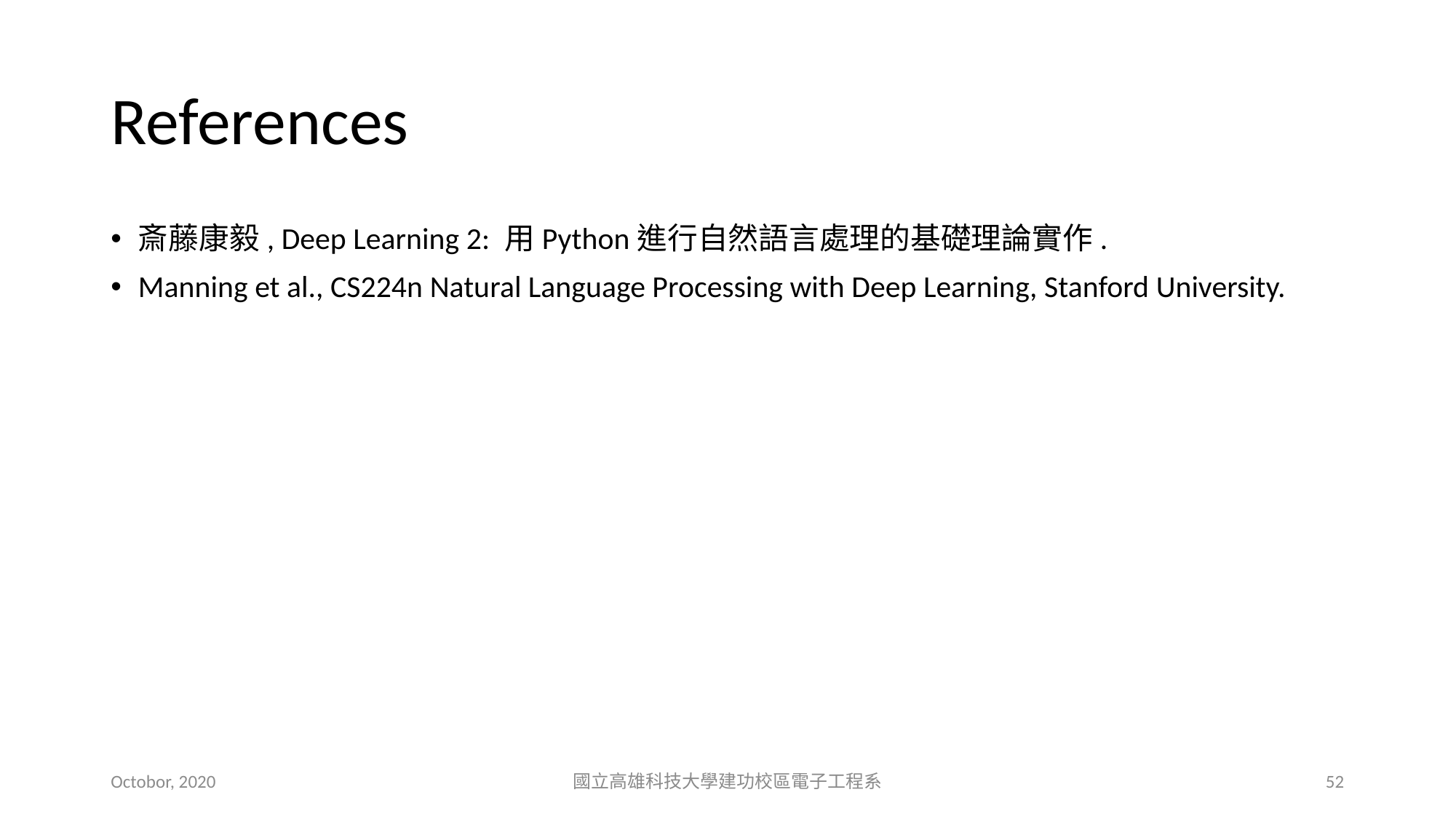

# References
斎藤康毅, Deep Learning 2: 用Python進行自然語言處理的基礎理論實作.
Manning et al., CS224n Natural Language Processing with Deep Learning, Stanford University.

Octobor, 2020
國立高雄科技大學建功校區電子工程系
52